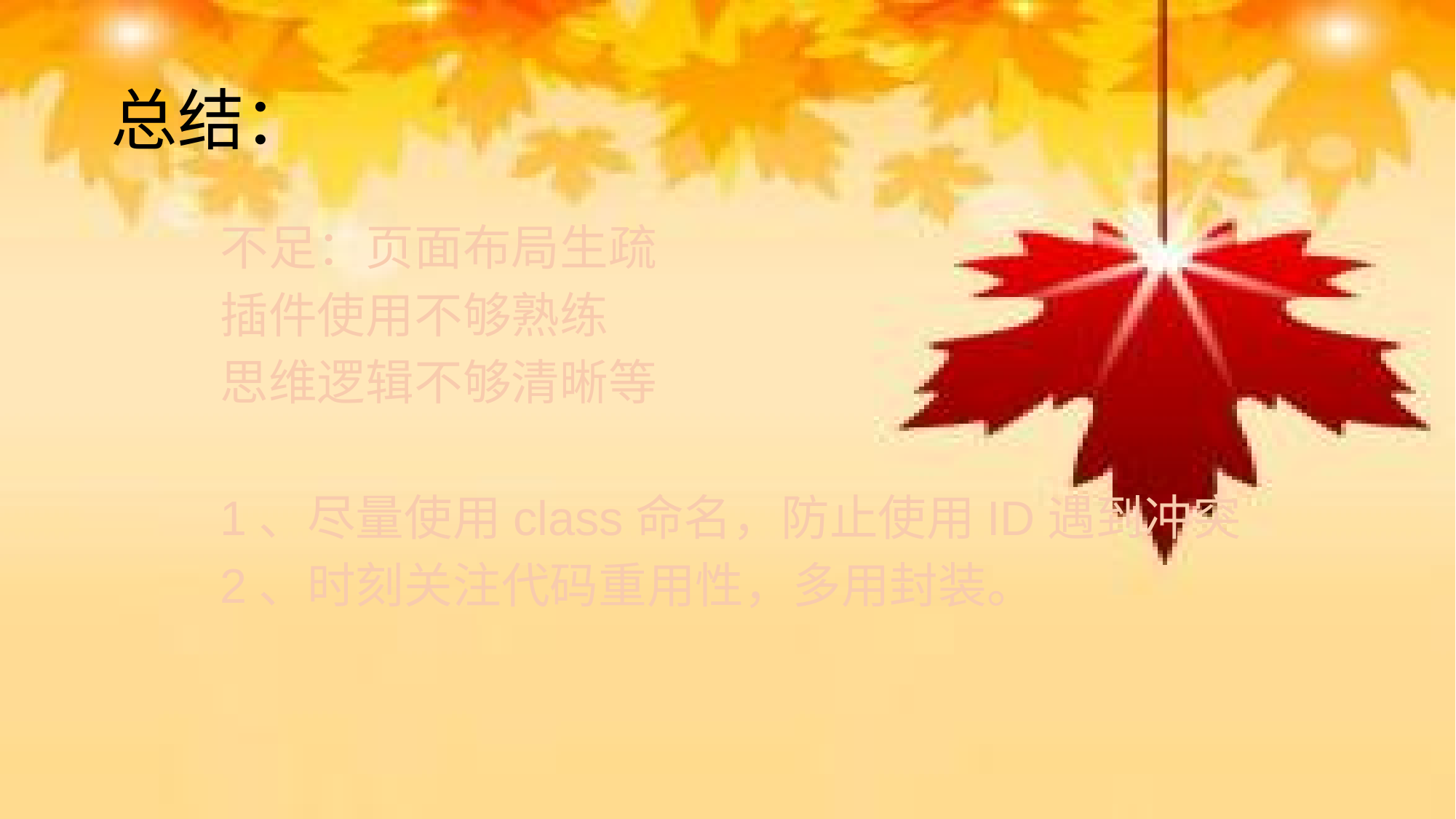

# 总结：
	不足：页面布局生疏
	插件使用不够熟练
	思维逻辑不够清晰等

	1、尽量使用class命名，防止使用ID遇到冲突
	2、时刻关注代码重用性，多用封装。